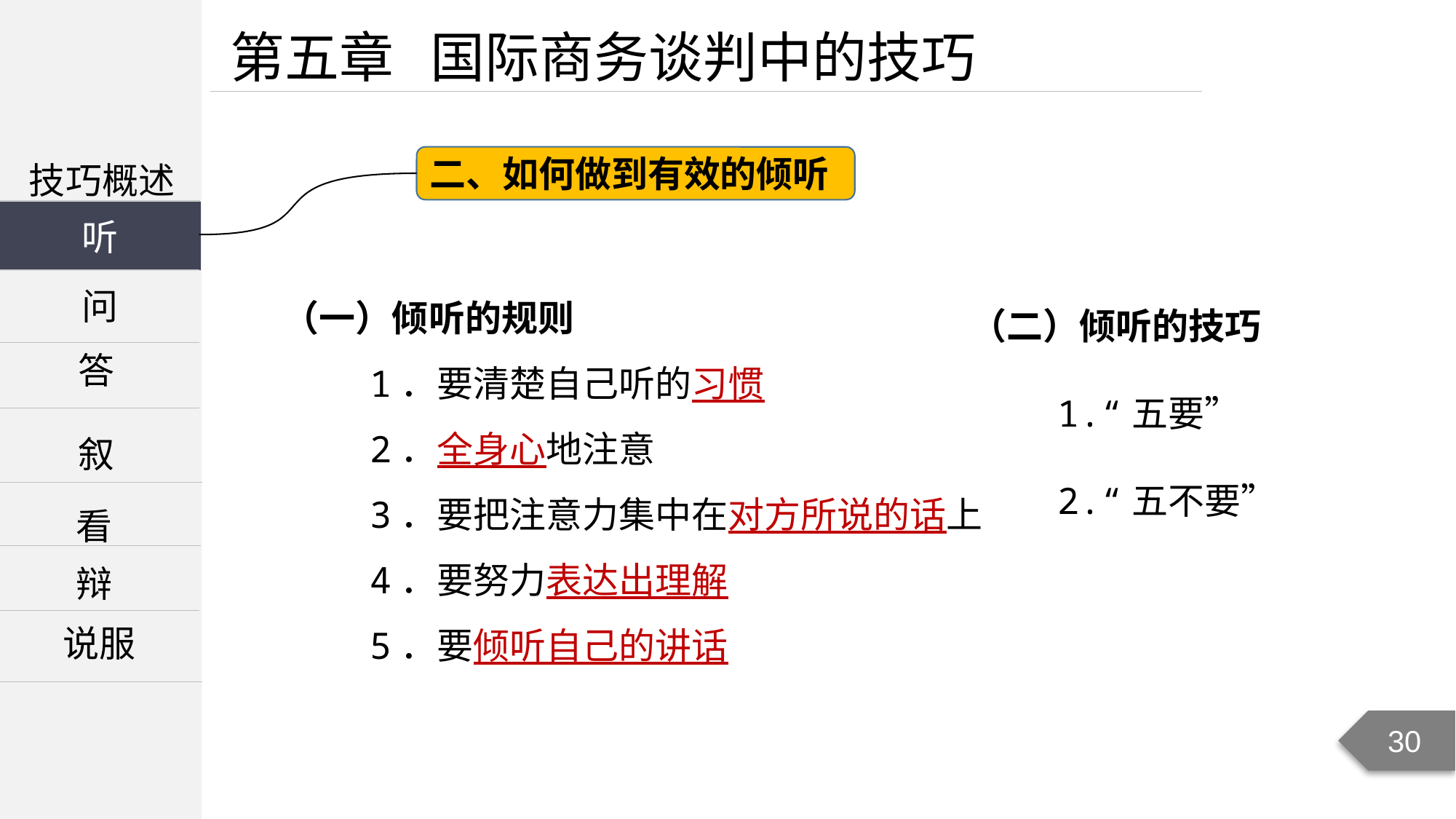

第五章   国际商务谈判中的技巧
技巧概述
二、如何做到有效的倾听
听
听
（二）倾听的技巧
    1.“五要”
    2.“五不要”
（一）倾听的规则
    1．要清楚自己听的习惯
    2．全身心地注意
    3．要把注意力集中在对方所说的话上
    4．要努力表达出理解
    5．要倾听自己的讲话
问
答
叙
看
辩
说服
30